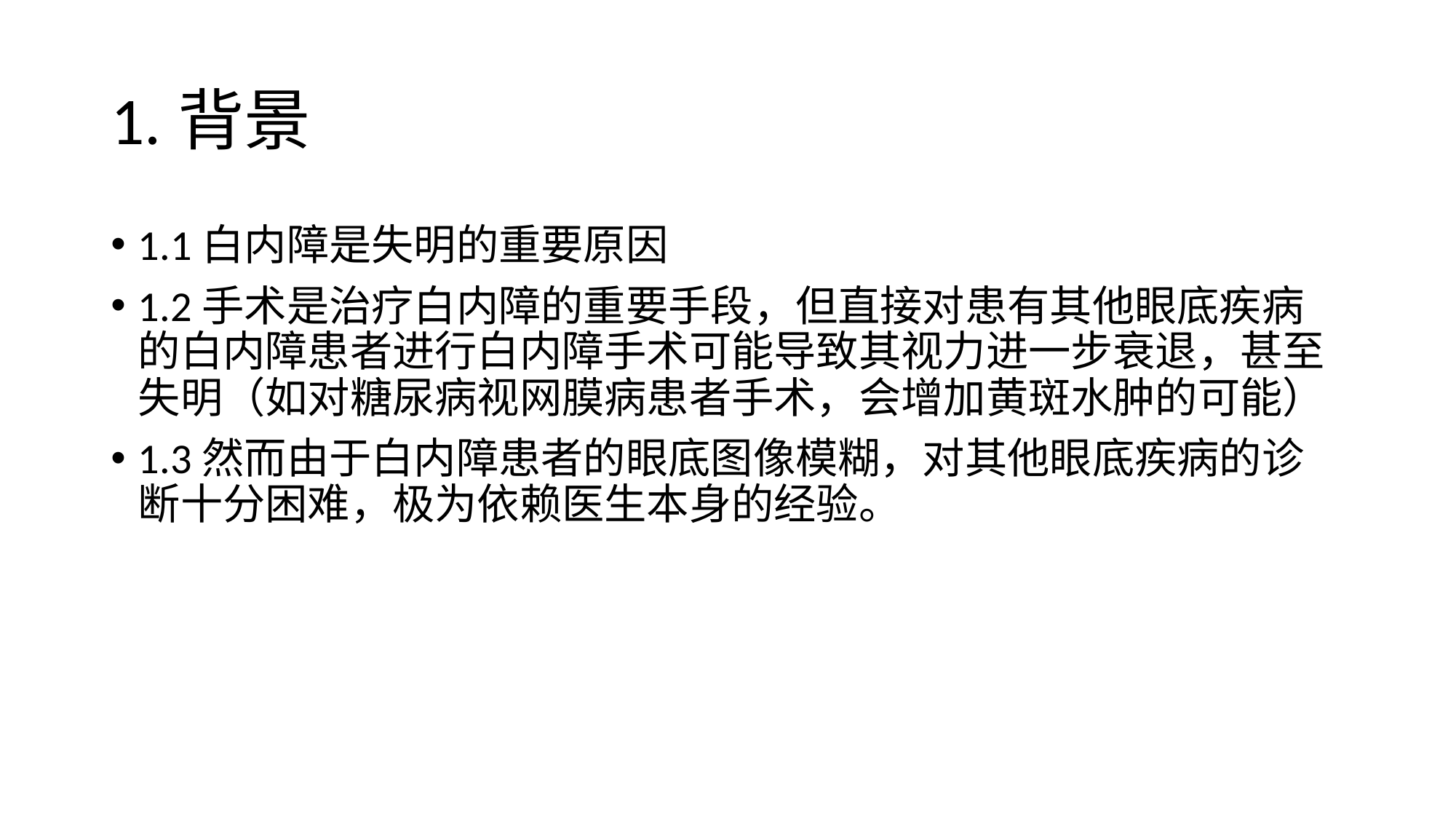

# 1.背景
1.1白内障是失明的重要原因
1.2手术是治疗白内障的重要手段，但直接对患有其他眼底疾病的白内障患者进行白内障手术可能导致其视力进一步衰退，甚至失明（如对糖尿病视网膜病患者手术，会增加黄斑水肿的可能）
1.3然而由于白内障患者的眼底图像模糊，对其他眼底疾病的诊断十分困难，极为依赖医生本身的经验。